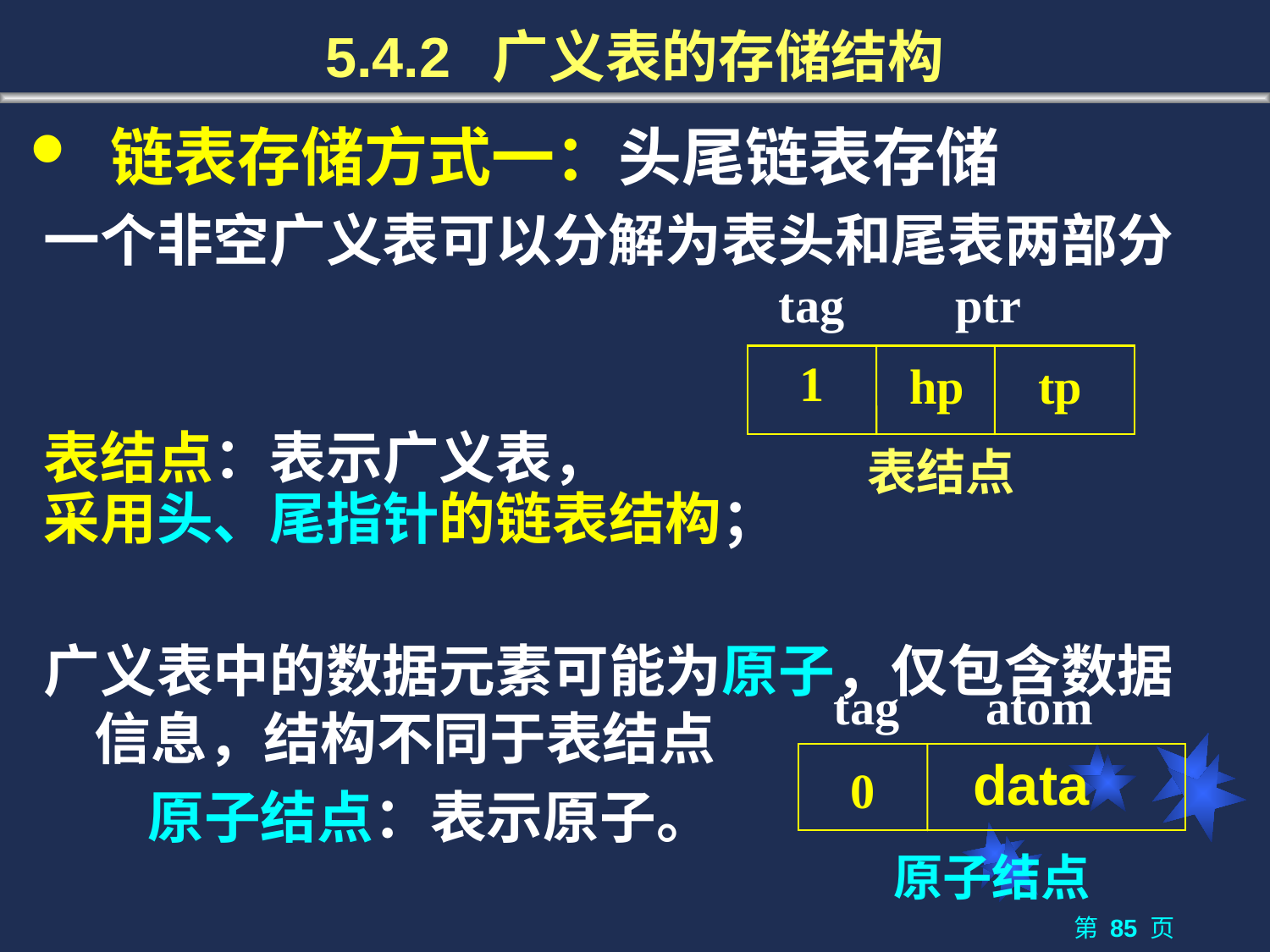

5.4.2  广义表的存储结构
 链表存储方式一：头尾链表存储

一个非空广义表可以分解为表头和尾表两部分

表结点：表示广义表，
采用头、尾指针的链表结构；

广义表中的数据元素可能为原子，仅包含数据信息，结构不同于表结点
       原子结点：表示原子。

tag         ptr

1

  hp      tp
表结点
 tag       atom
     data

0
原子结点
第 85 页